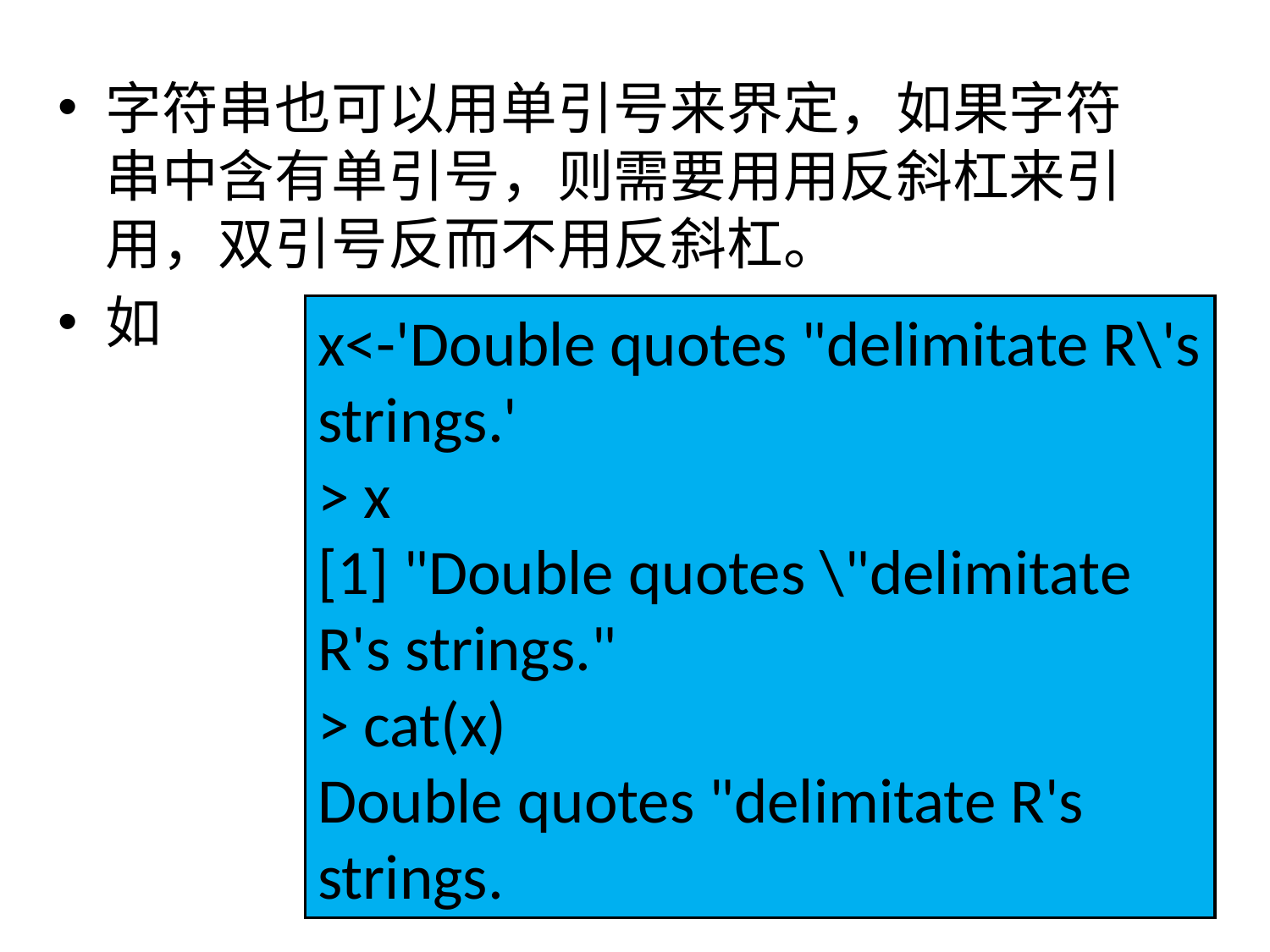

字符串也可以用单引号来界定，如果字符串中含有单引号，则需要用用反斜杠来引用，双引号反而不用反斜杠。
如

x<-'Double quotes "delimitate R\'s strings.'
> x
[1] "Double quotes \"delimitate R's strings."
> cat(x)
Double quotes "delimitate R's strings.